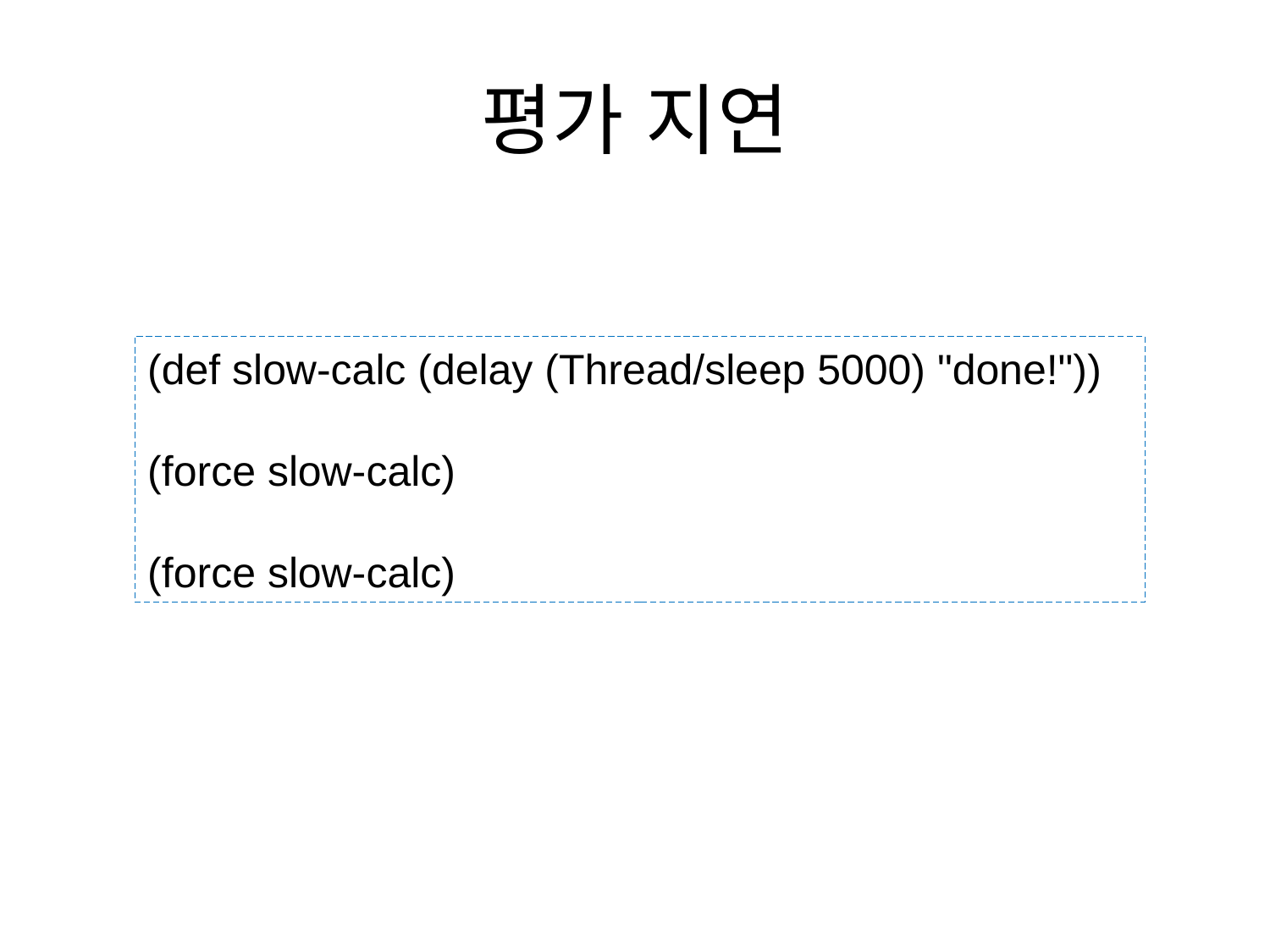

# 평가 지연

(def slow-calc (delay (Thread/sleep 5000) "done!"))

(force slow-calc)

(force slow-calc)